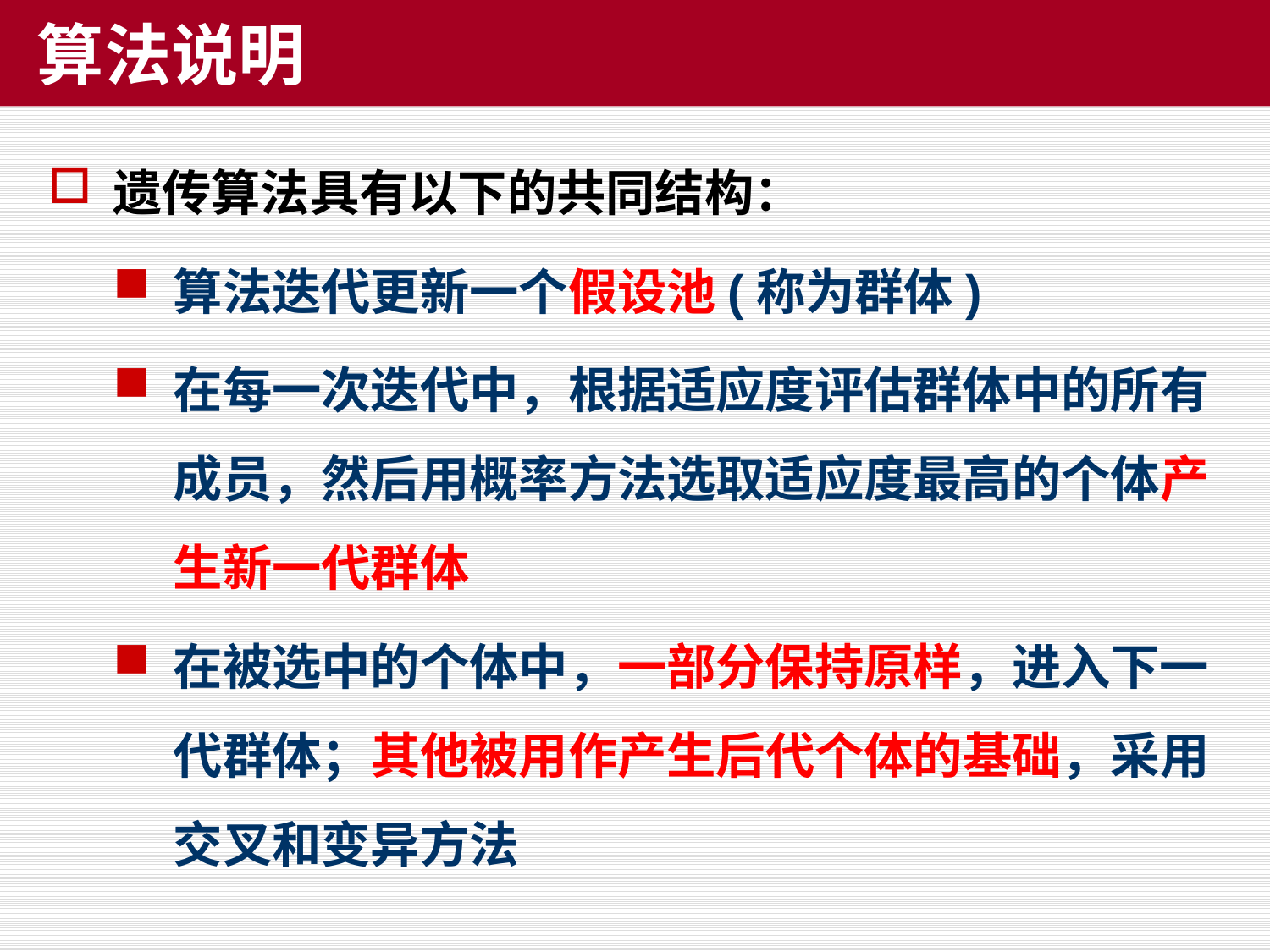

# 算法说明
遗传算法具有以下的共同结构：
算法迭代更新一个假设池(称为群体)
在每一次迭代中，根据适应度评估群体中的所有成员，然后用概率方法选取适应度最高的个体产生新一代群体
在被选中的个体中，一部分保持原样，进入下一代群体；其他被用作产生后代个体的基础，采用交叉和变异方法